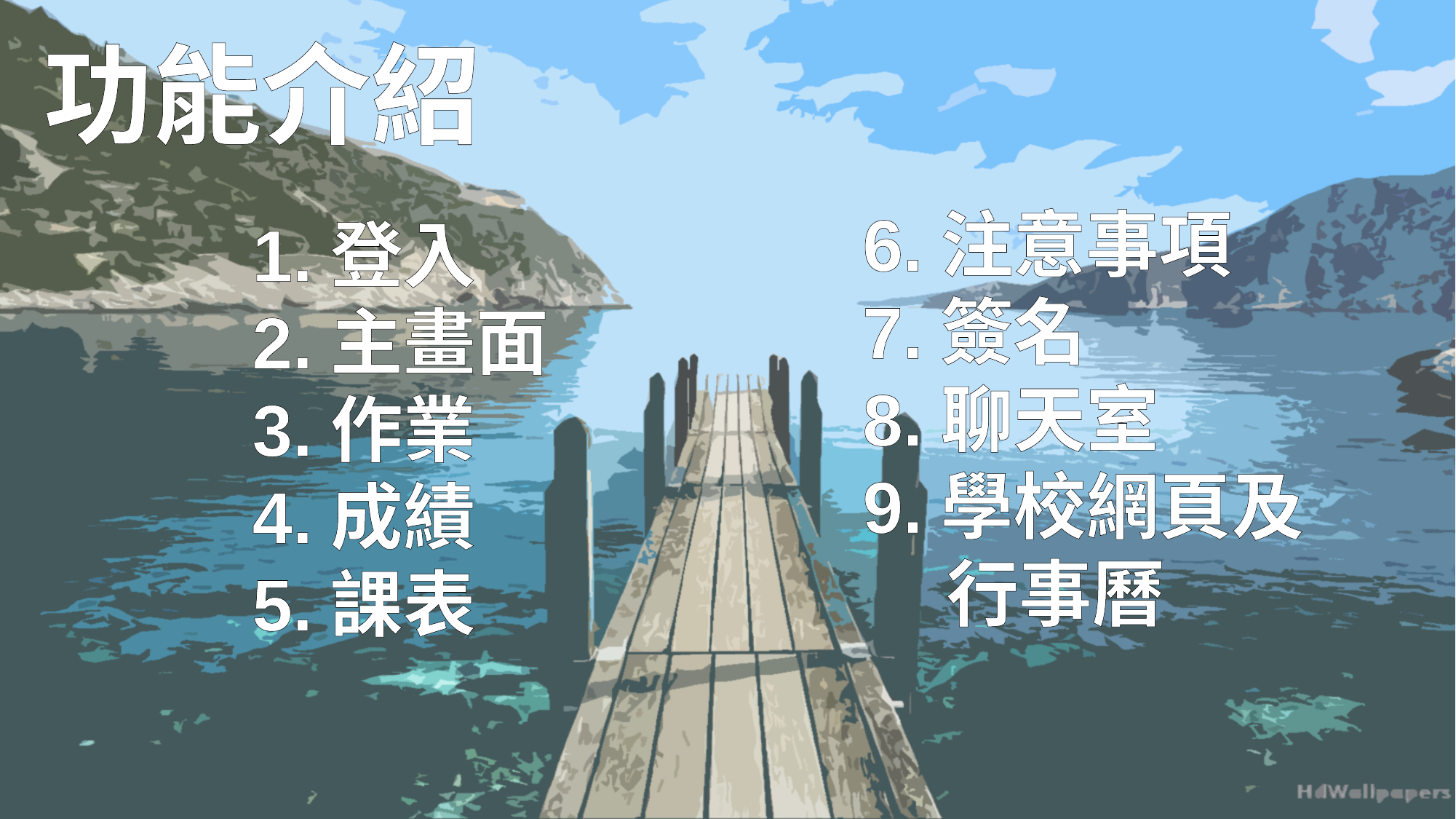

# 功能介紹
6.注意事項
7.簽名
8.聊天室
9.學校網頁及
    行事曆
1.登入
2.主畫面
3.作業
4.成績
5.課表